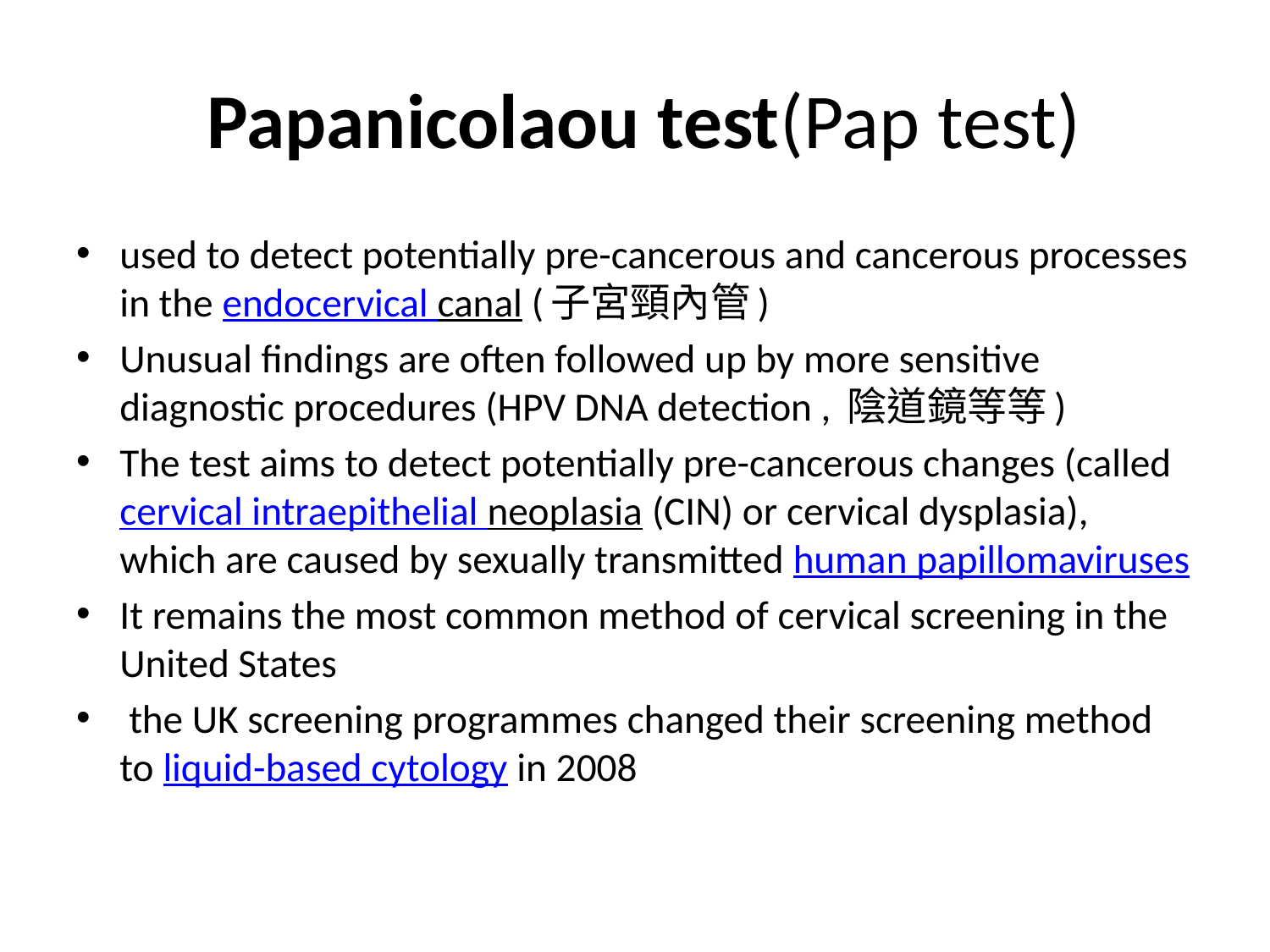

# Papanicolaou test(Pap test)
used to detect potentially pre-cancerous and cancerous processes in the endocervical canal (子宮頸內管)
Unusual findings are often followed up by more sensitive diagnostic procedures (HPV DNA detection , 陰道鏡等等)
The test aims to detect potentially pre-cancerous changes (called cervical intraepithelial neoplasia (CIN) or cervical dysplasia), which are caused by sexually transmitted human papillomaviruses
It remains the most common method of cervical screening in the United States
 the UK screening programmes changed their screening method to liquid-based cytology in 2008